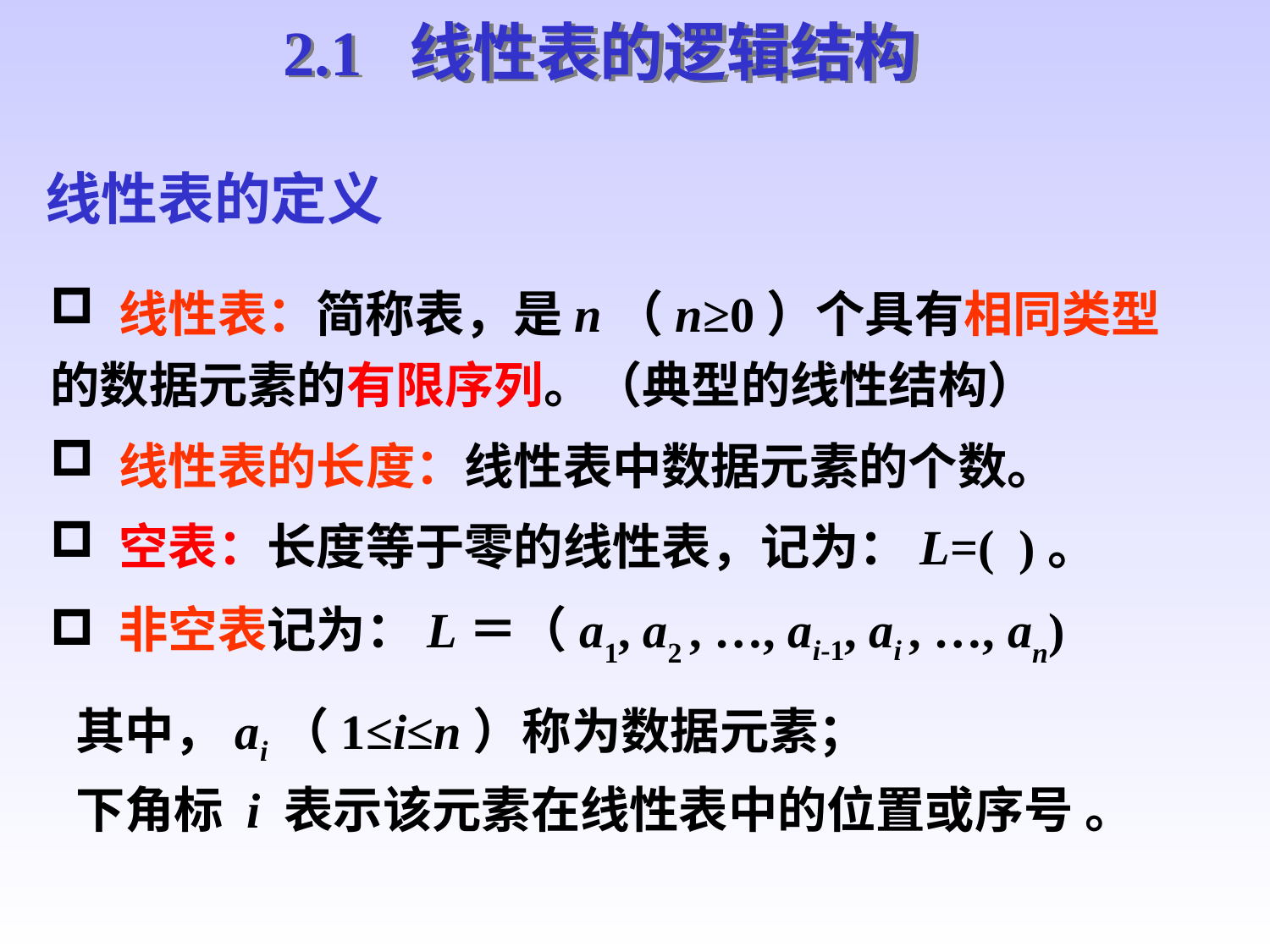

2.1  线性表的逻辑结构
# 线性表的定义
 线性表：简称表，是n（n≥0）个具有相同类型的数据元素的有限序列。（典型的线性结构）
 线性表的长度：线性表中数据元素的个数。
 空表：长度等于零的线性表，记为：L=(  )。
 非空表记为：L＝（a1, a2 , …, ai-1, ai , …, an)
其中，ai（1≤i≤n）称为数据元素；
下角标 i 表示该元素在线性表中的位置或序号 。